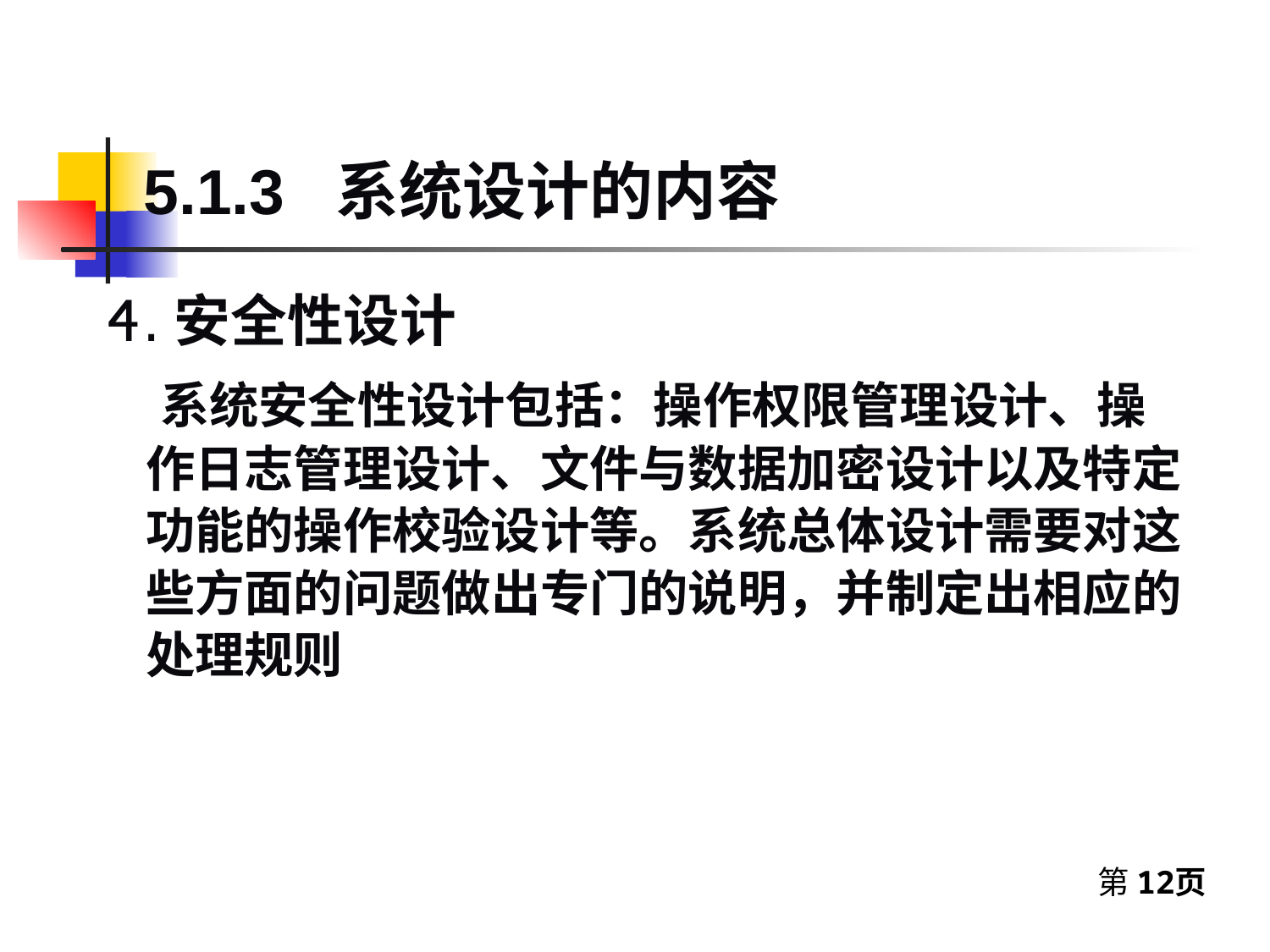

5.1.3  系统设计的内容
4.安全性设计
   系统安全性设计包括：操作权限管理设计、操作日志管理设计、文件与数据加密设计以及特定功能的操作校验设计等。系统总体设计需要对这些方面的问题做出专门的说明，并制定出相应的处理规则